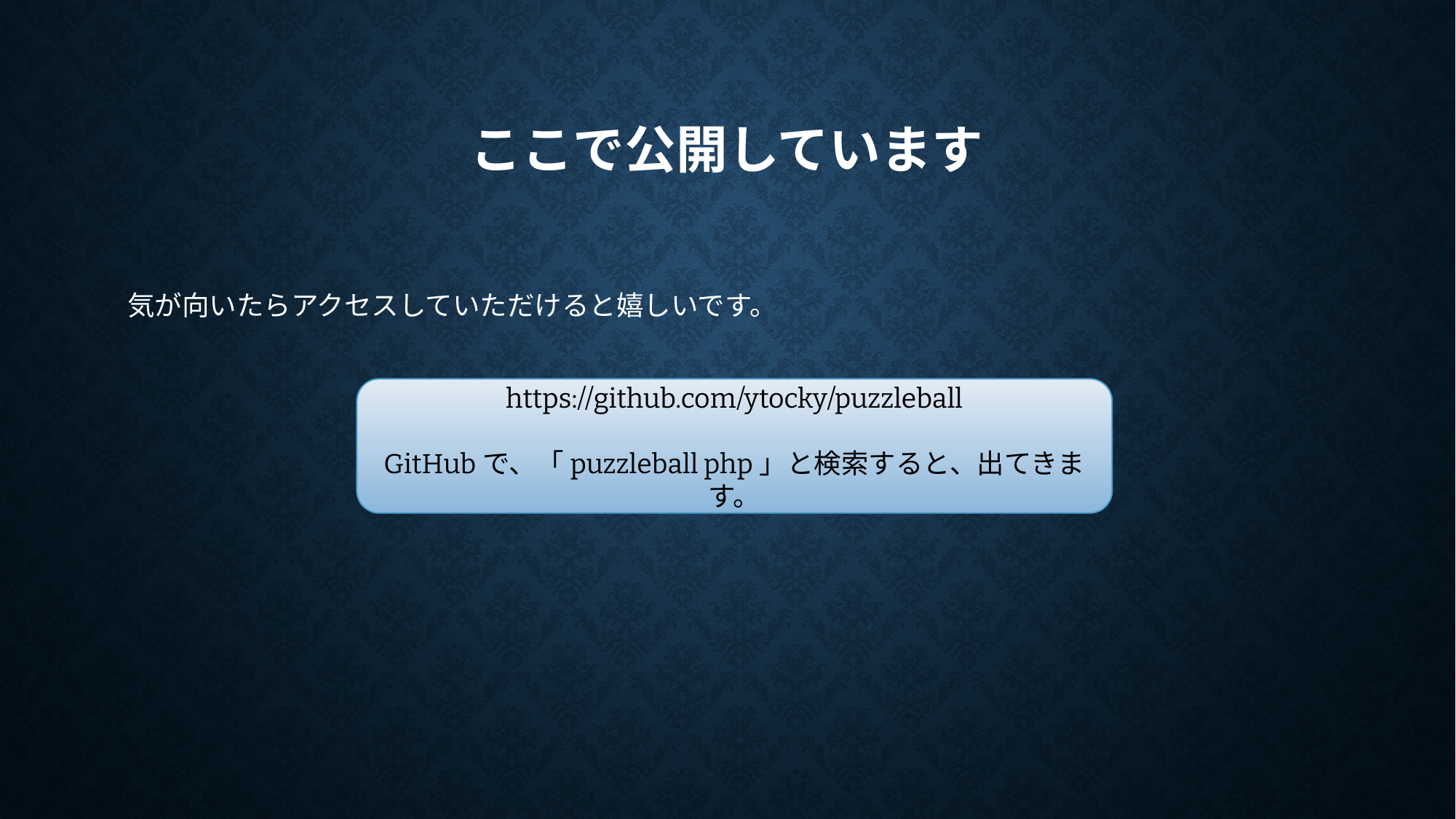

# ここで公開しています
気が向いたらアクセスしていただけると嬉しいです。
https://github.com/ytocky/puzzleball

GitHubで、「puzzleball php」と検索すると、出てきます。